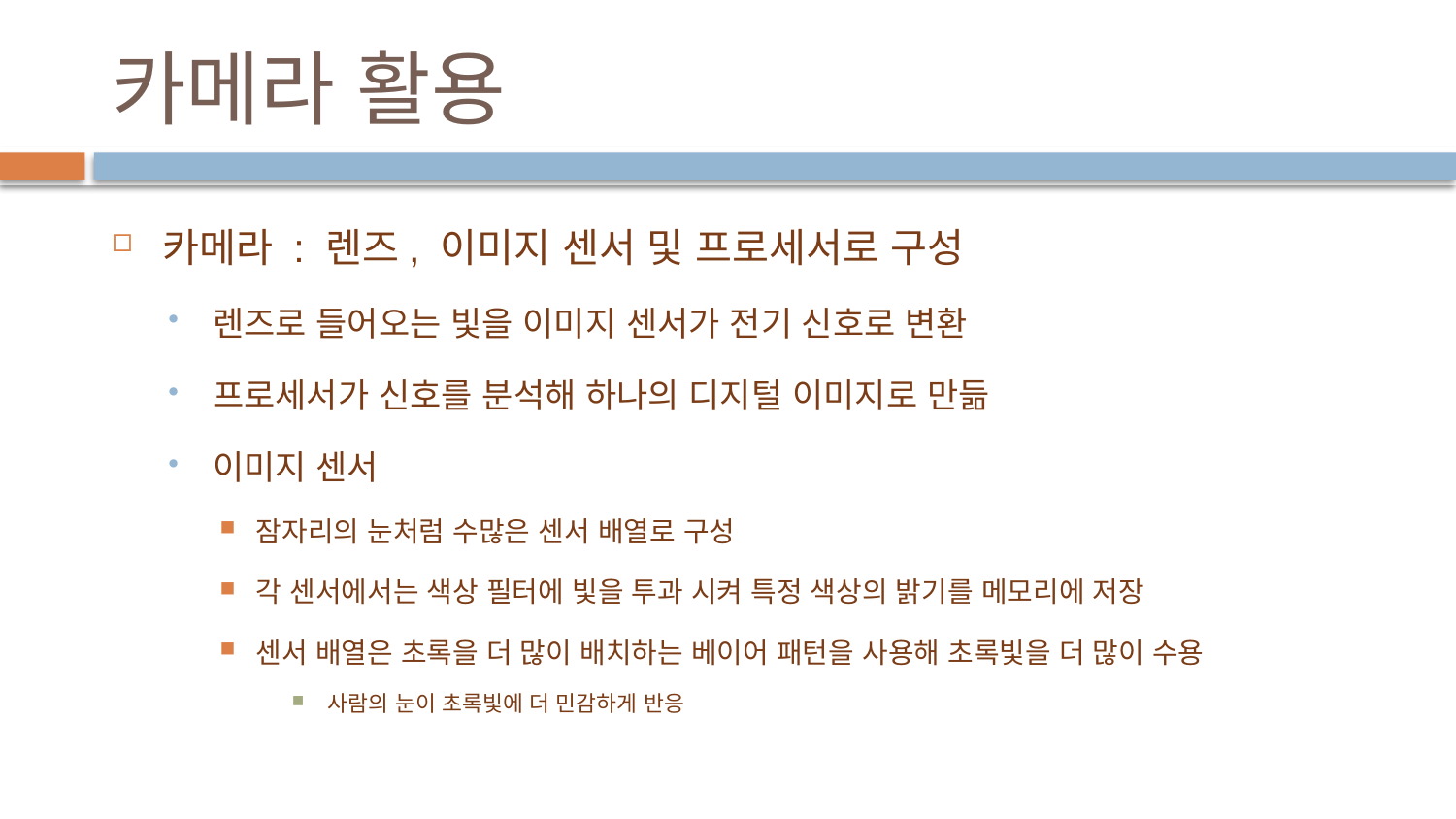

# 카메라 활용
카메라 : 렌즈, 이미지 센서 및 프로세서로 구성
렌즈로 들어오는 빛을 이미지 센서가 전기 신호로 변환
프로세서가 신호를 분석해 하나의 디지털 이미지로 만듦
이미지 센서
잠자리의 눈처럼 수많은 센서 배열로 구성
각 센서에서는 색상 필터에 빛을 투과 시켜 특정 색상의 밝기를 메모리에 저장
센서 배열은 초록을 더 많이 배치하는 베이어 패턴을 사용해 초록빛을 더 많이 수용
사람의 눈이 초록빛에 더 민감하게 반응